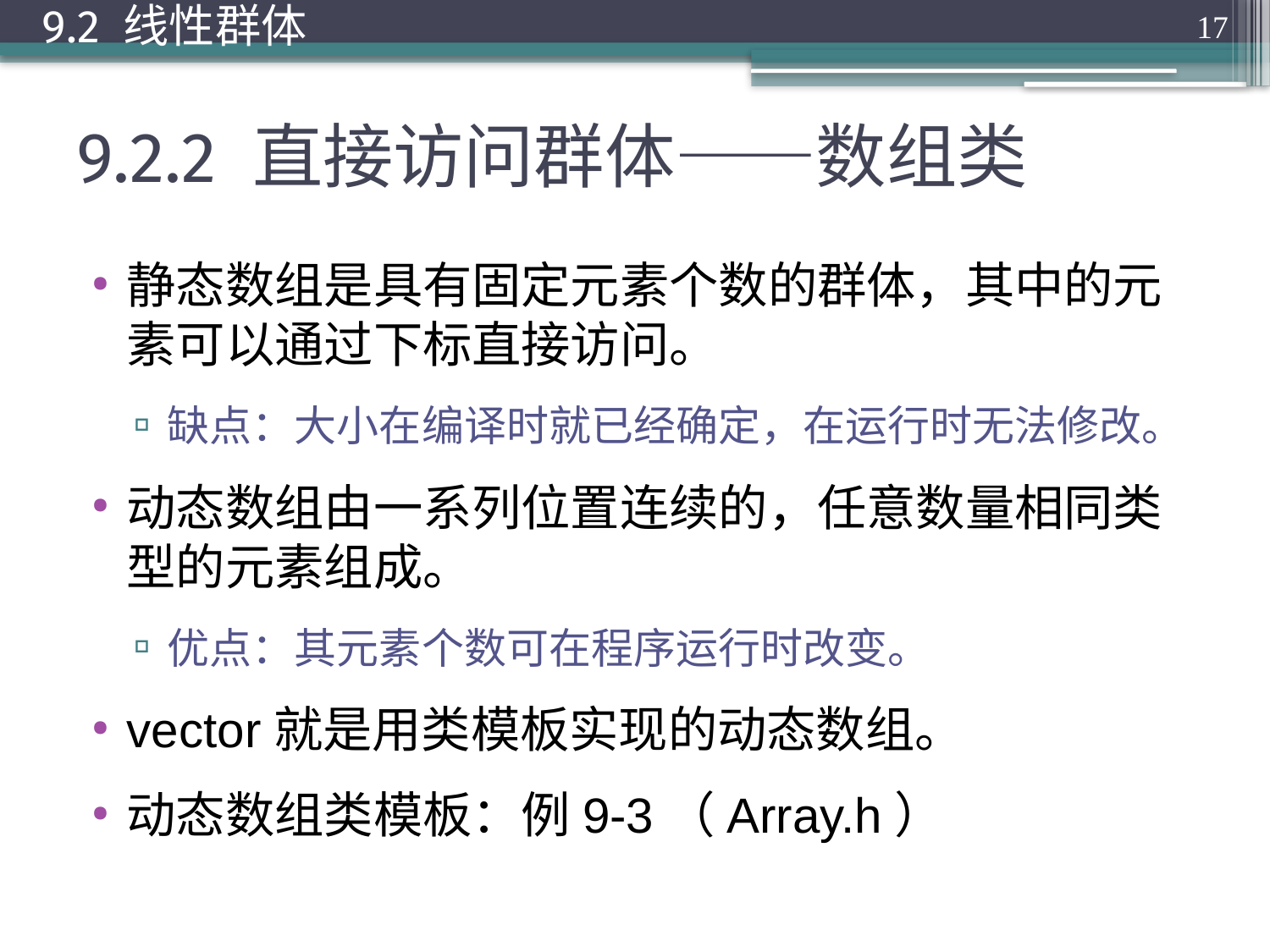

9.2 线性群体
17
# 9.2.2 直接访问群体——数组类
静态数组是具有固定元素个数的群体，其中的元素可以通过下标直接访问。
缺点：大小在编译时就已经确定，在运行时无法修改。
动态数组由一系列位置连续的，任意数量相同类型的元素组成。
优点：其元素个数可在程序运行时改变。
vector就是用类模板实现的动态数组。
动态数组类模板：例9-3（Array.h）